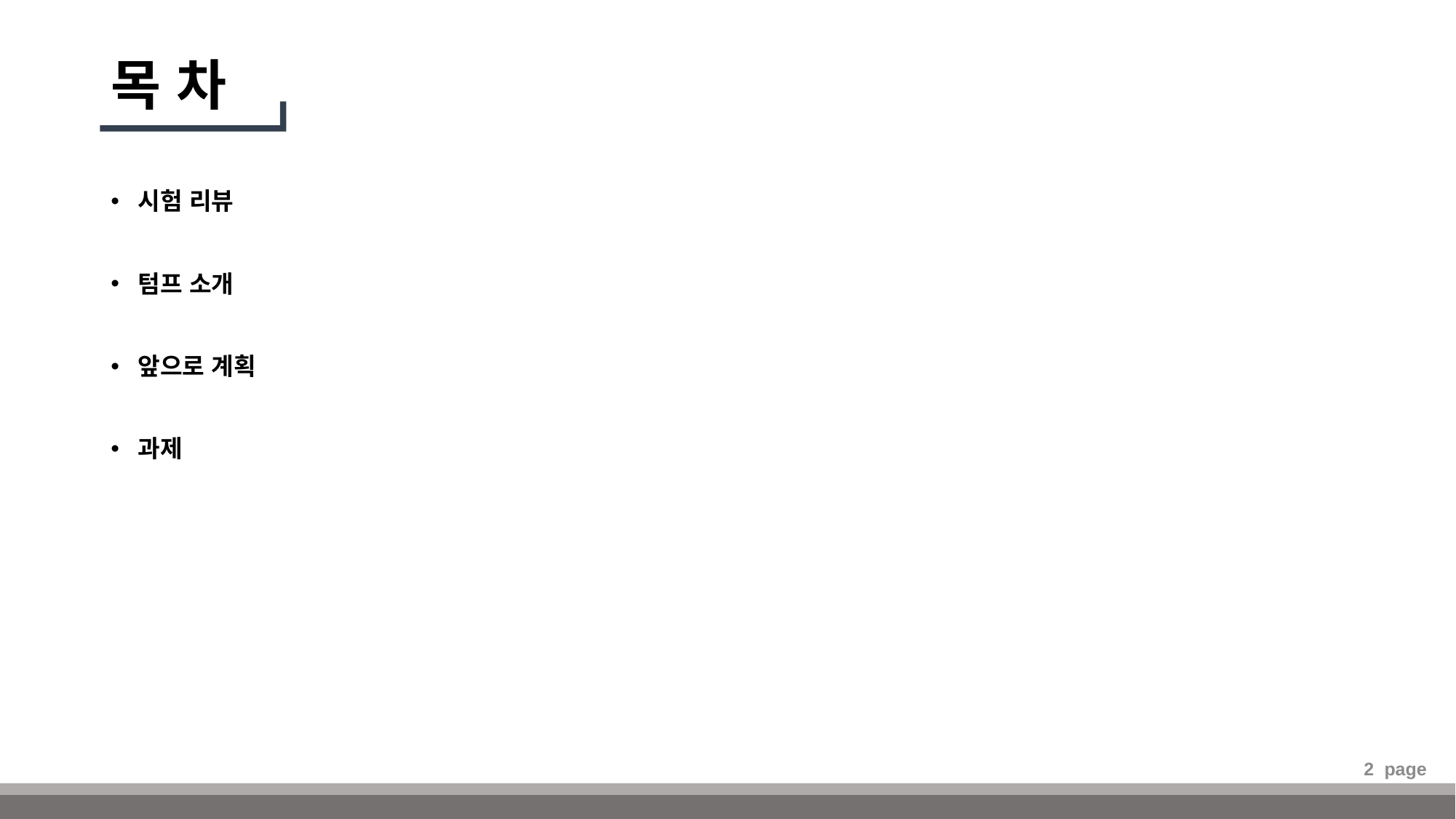

# 목 차

시험 리뷰

텀프 소개

앞으로 계획

과제

2